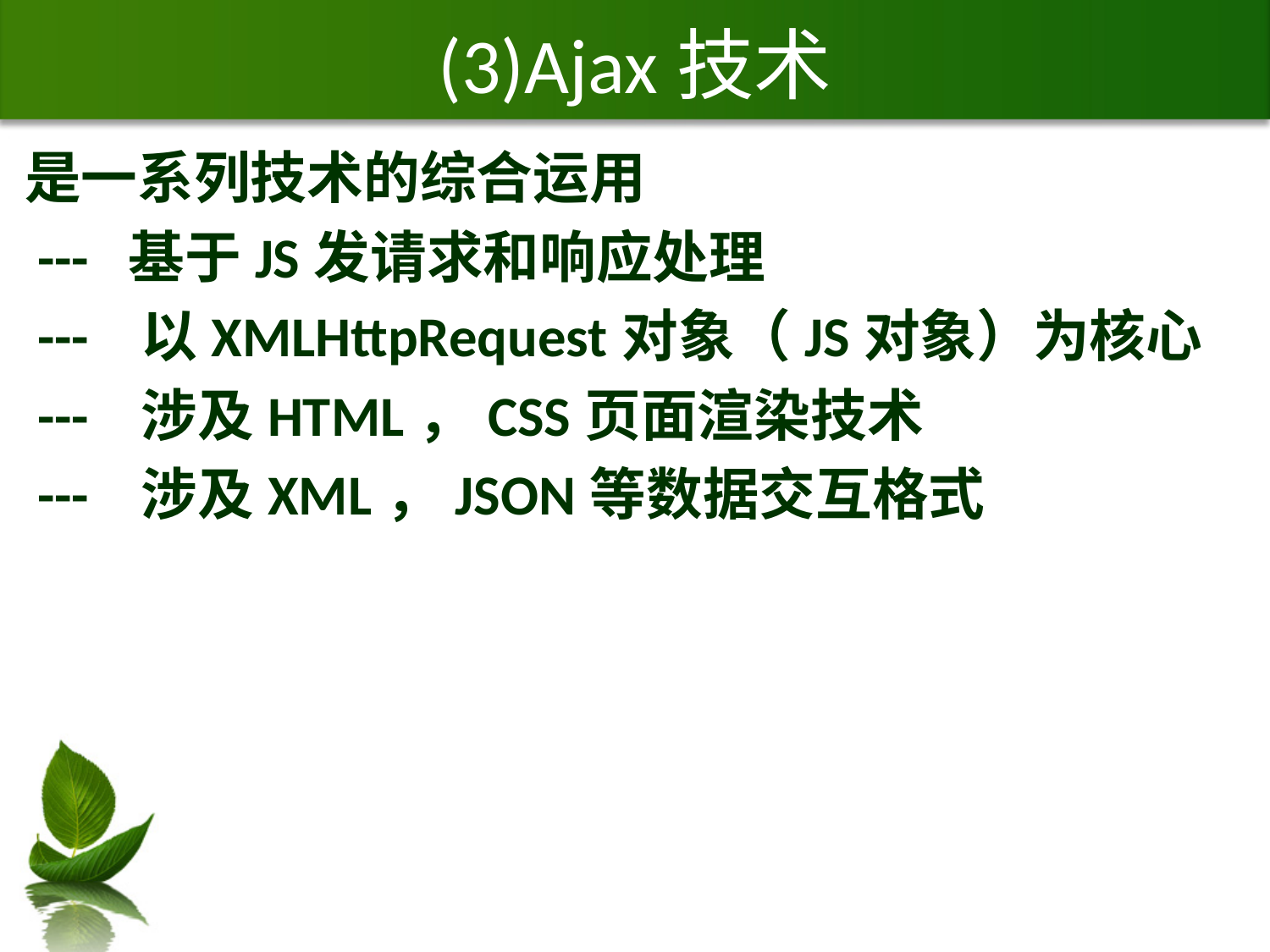

# (3)Ajax技术
是一系列技术的综合运用
 ---  基于JS发请求和响应处理
 ---   以XMLHttpRequest对象（JS对象）为核心
 ---   涉及HTML，CSS页面渲染技术
 ---   涉及XML，JSON等数据交互格式